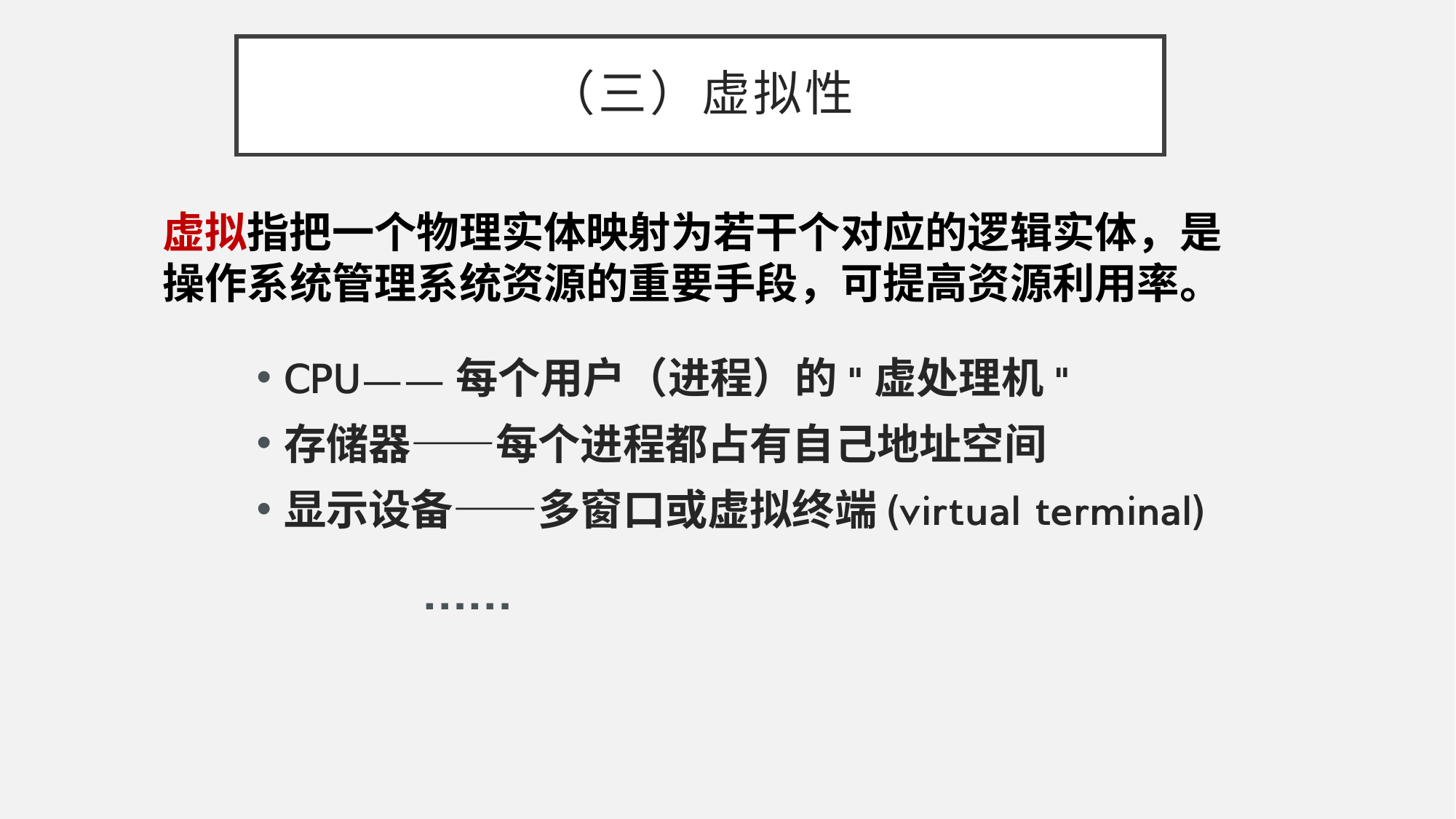

# （三）虚拟性
虚拟指把一个物理实体映射为若干个对应的逻辑实体，是操作系统管理系统资源的重要手段，可提高资源利用率。
CPU——每个用户（进程）的"虚处理机"
存储器——每个进程都占有自己地址空间
显示设备——多窗口或虚拟终端(virtual terminal)
            ……